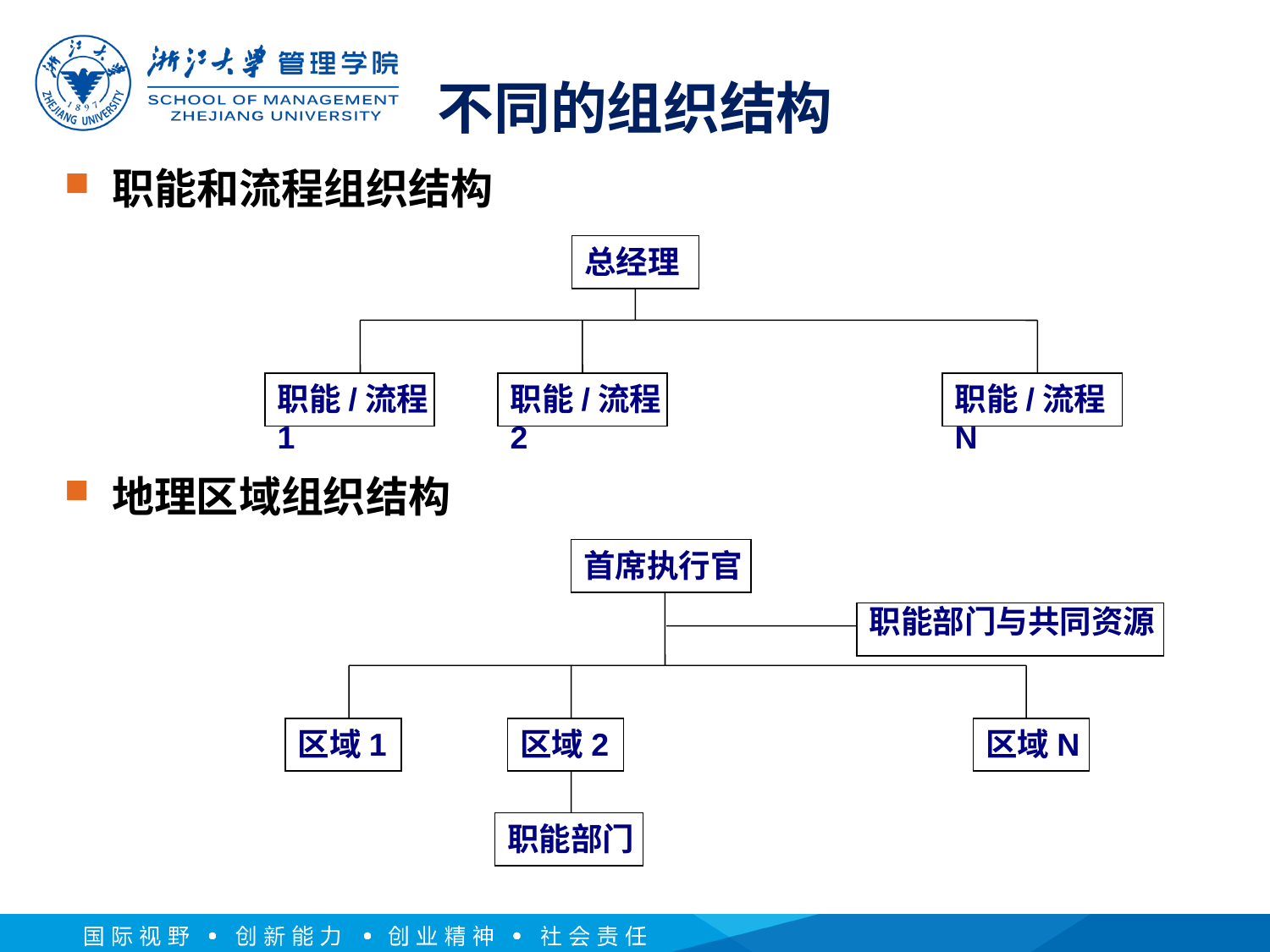

# 不同的组织结构
职能和流程组织结构

总经理

职能/流程1

职能/流程2

职能/流程N
地理区域组织结构

首席执行官

职能部门与共同资源

区域1

区域2

区域N

职能部门